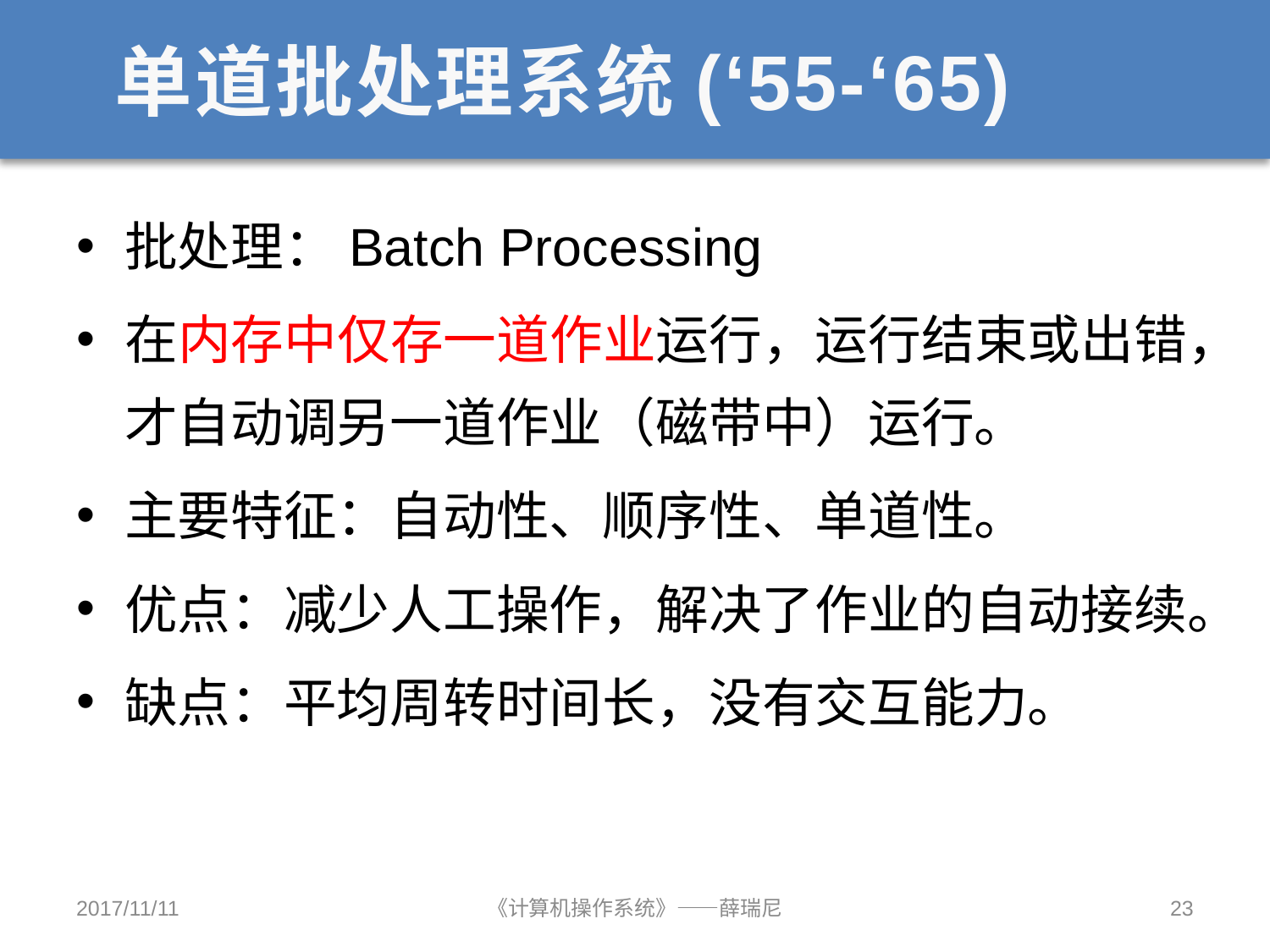

# 单道批处理系统(‘55-‘65)
批处理：Batch Processing
在内存中仅存一道作业运行，运行结束或出错，才自动调另一道作业（磁带中）运行。
主要特征：自动性、顺序性、单道性。
优点：减少人工操作，解决了作业的自动接续。
缺点：平均周转时间长，没有交互能力。
2017/11/11
《计算机操作系统》——薛瑞尼
23